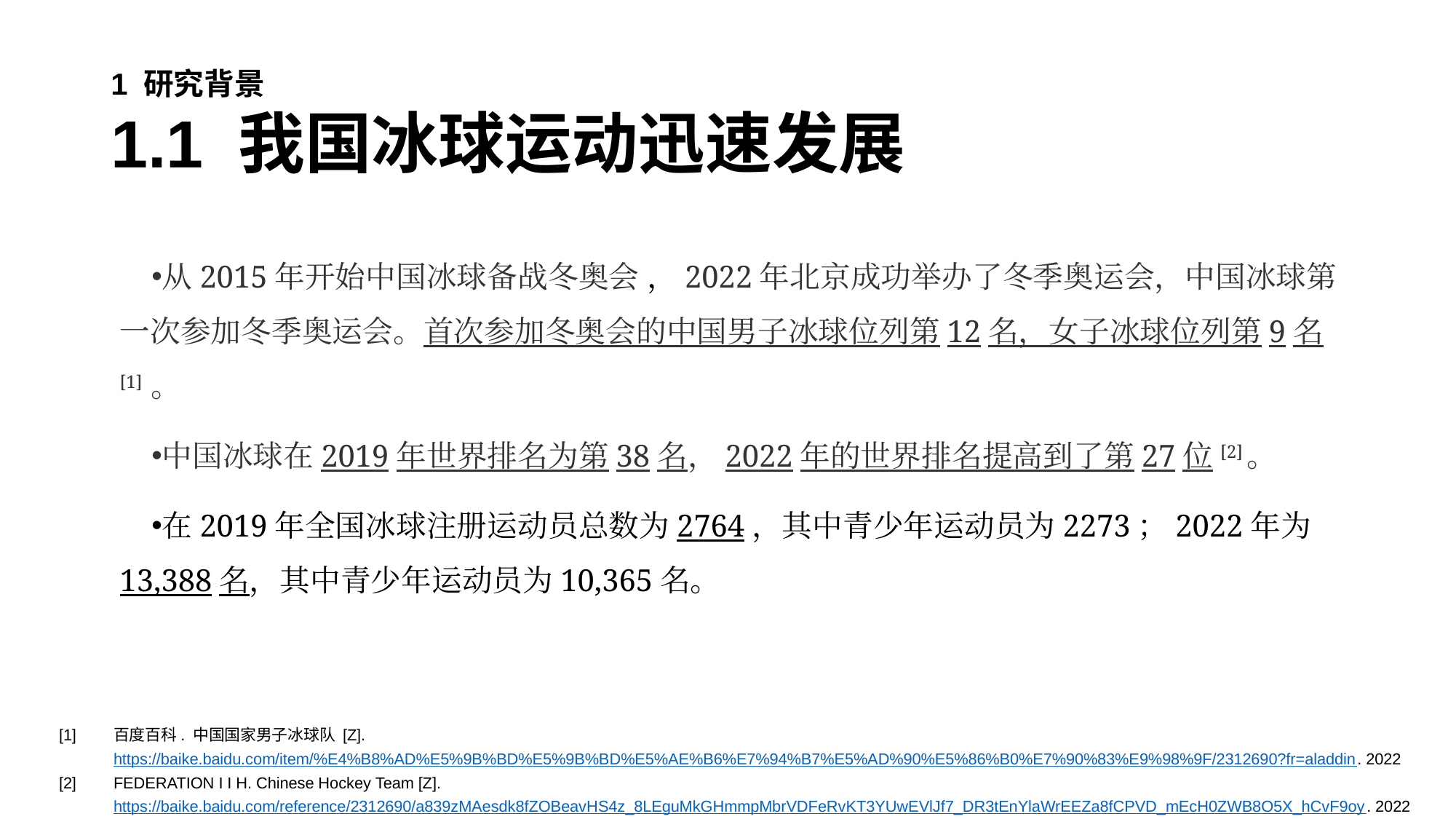

# 1 研究背景 1.1 我国冰球运动迅速发展
从2015年开始中国冰球备战冬奥会 ，2022年北京成功举办了冬季奥运会，中国冰球第一次参加冬季奥运会。首次参加冬奥会的中国男子冰球位列第12名，女子冰球位列第9名[1] 。
中国冰球在2019年世界排名为第38名，2022年的世界排名提高到了第27位[2]。
在2019年全国冰球注册运动员总数为2764，其中青少年运动员为2273；2022年为13,388名，其中青少年运动员为10,365名。

[1]	百度百科. 中国国家男子冰球队 [Z]. https://baike.baidu.com/item/%E4%B8%AD%E5%9B%BD%E5%9B%BD%E5%AE%B6%E7%94%B7%E5%AD%90%E5%86%B0%E7%90%83%E9%98%9F/2312690?fr=aladdin. 2022
[2]	FEDERATION I I H. Chinese Hockey Team [Z]. https://baike.baidu.com/reference/2312690/a839zMAesdk8fZOBeavHS4z_8LEguMkGHmmpMbrVDFeRvKT3YUwEVlJf7_DR3tEnYlaWrEEZa8fCPVD_mEcH0ZWB8O5X_hCvF9oy. 2022